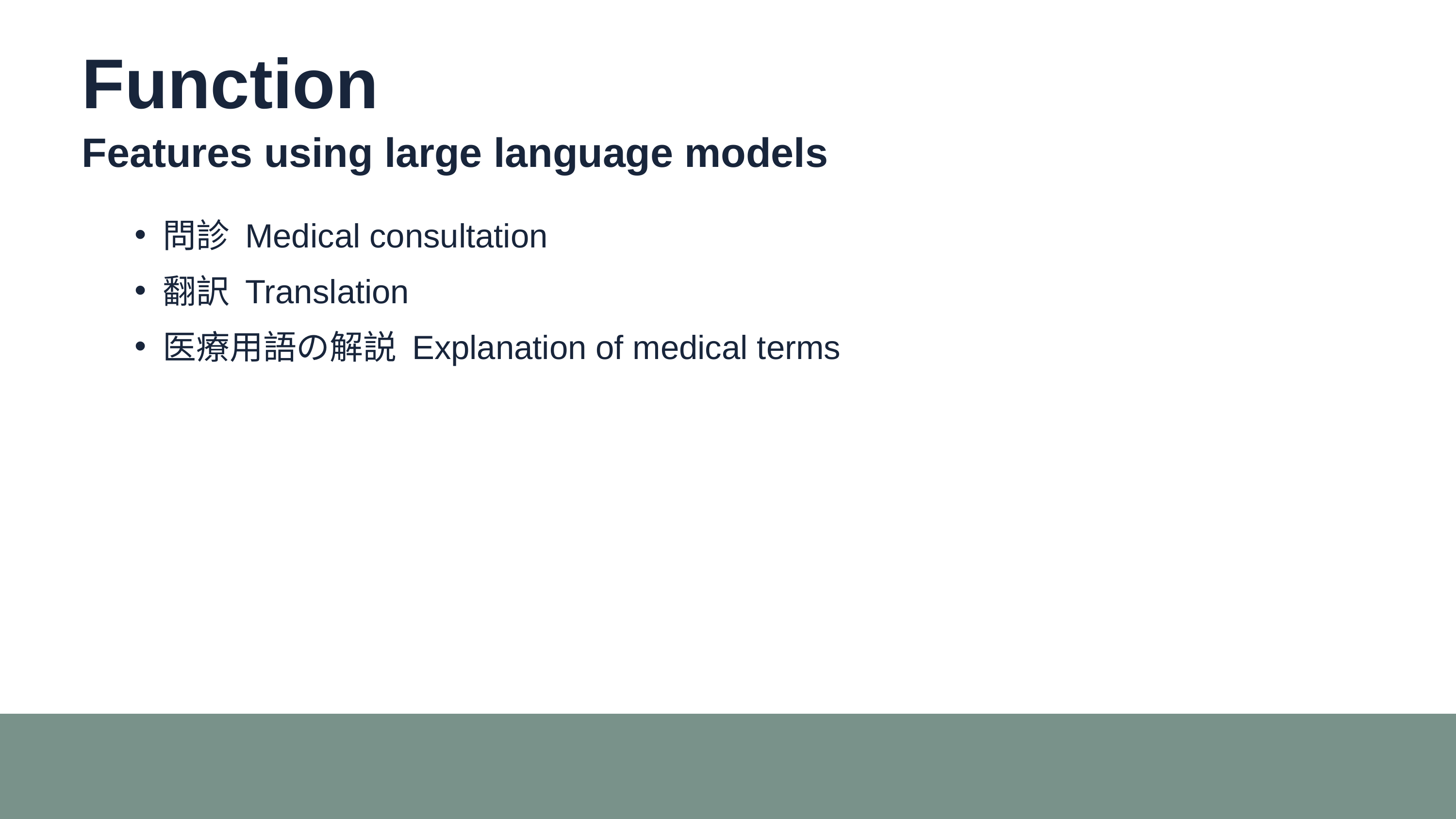

Function
Features using large language models
問診 Medical consultation
翻訳 Translation
医療用語の解説 Explanation of medical terms